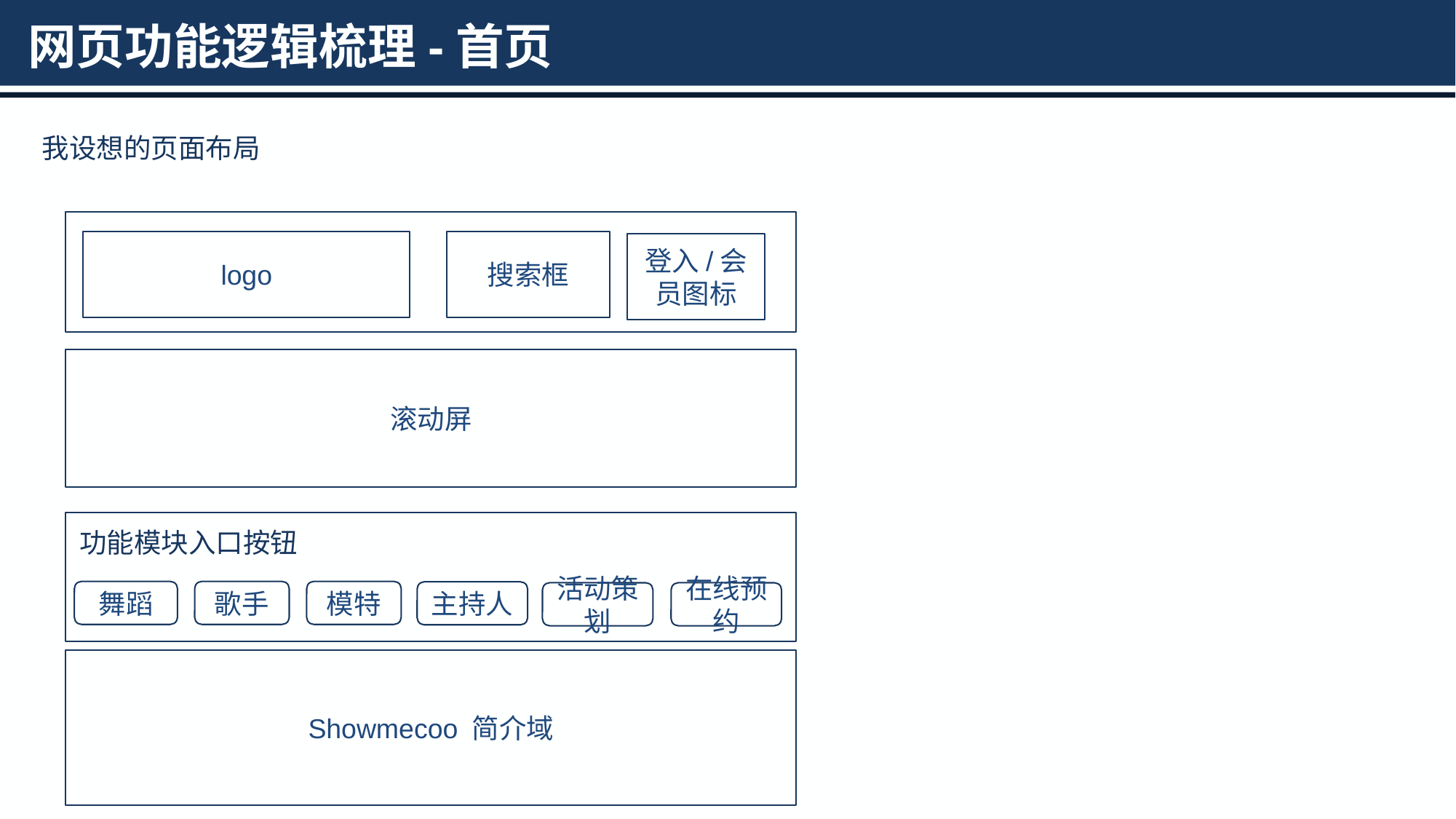

# 网页功能逻辑梳理-首页
我设想的页面布局

logo
搜索框
登入/会员图标
滚动屏

功能模块入口按钮
舞蹈
歌手
模特
主持人
活动策划
在线预约
Showmecoo 简介域
PUBLIC